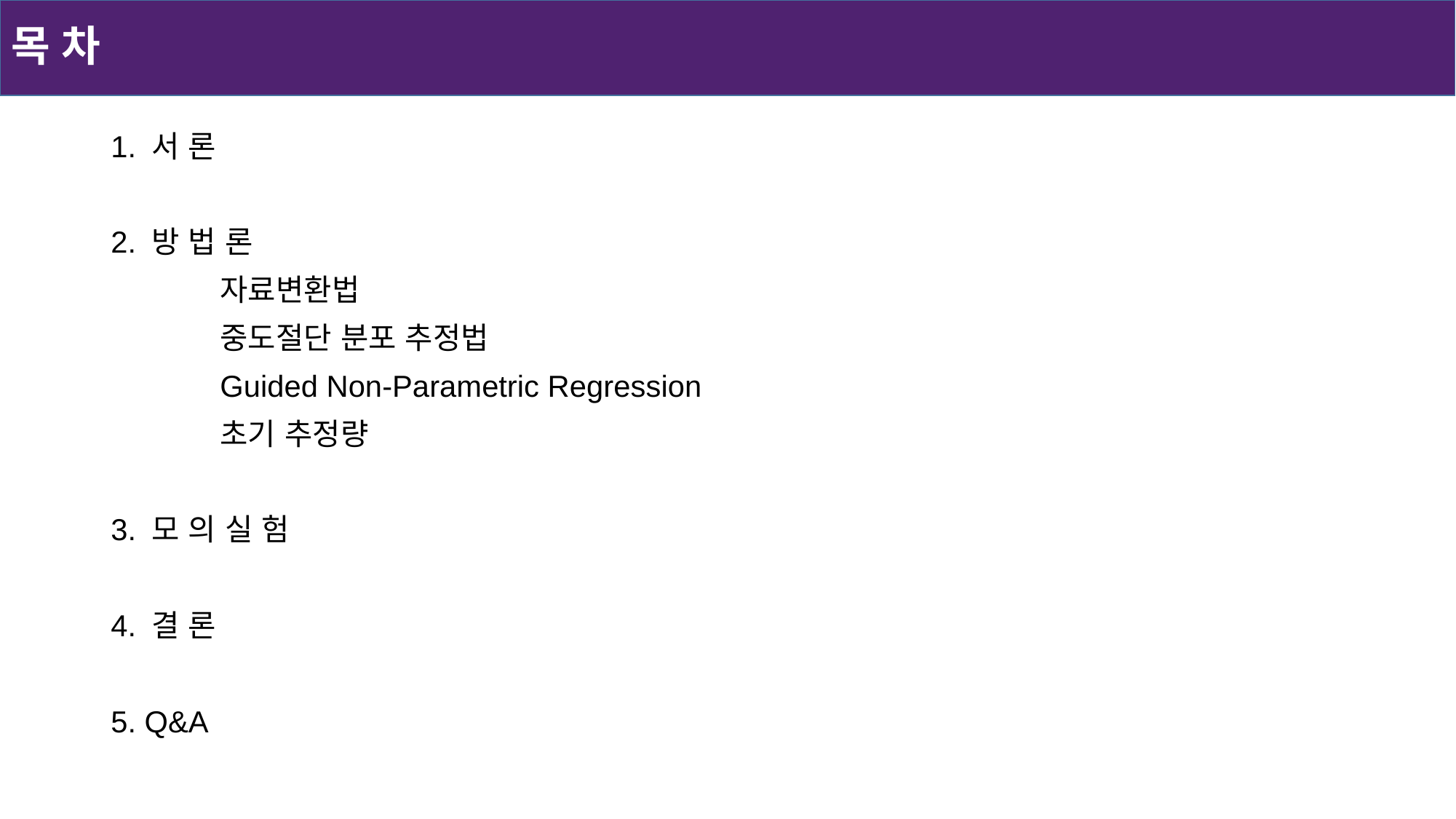

# 목 차
1. 서 론

2. 방 법 론
	자료변환법
	중도절단 분포 추정법
	Guided Non-Parametric Regression
	초기 추정량

3. 모 의 실 험

4. 결 론

5. Q&A